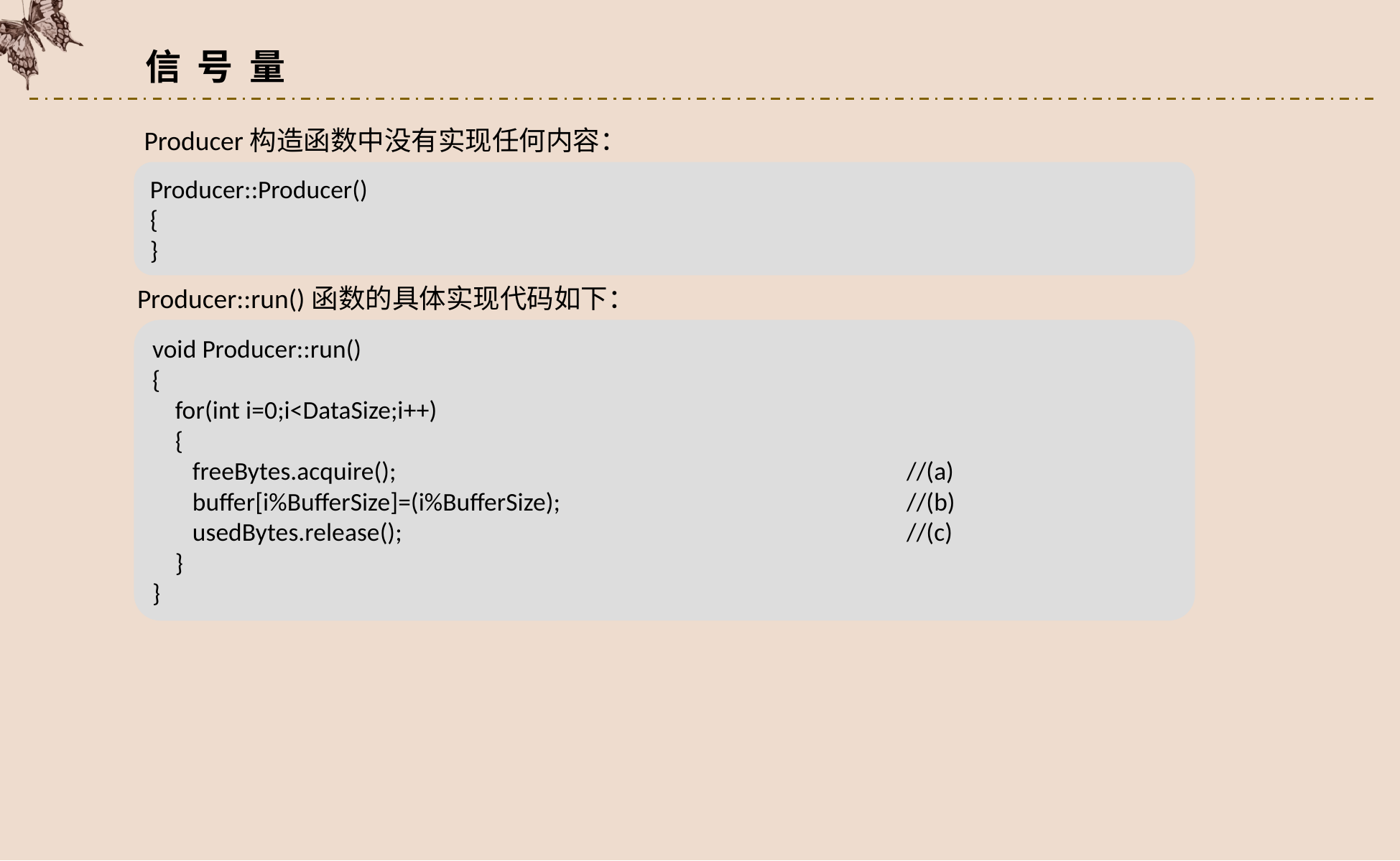

信  号  量
Producer构造函数中没有实现任何内容：
Producer::Producer()
{
}
Producer::run()函数的具体实现代码如下：
void Producer::run()
{
    for(int i=0;i<DataSize;i++)
    {
       freeBytes.acquire();					//(a)
       buffer[i%BufferSize]=(i%BufferSize);				//(b)
       usedBytes.release();					//(c)
    }
}